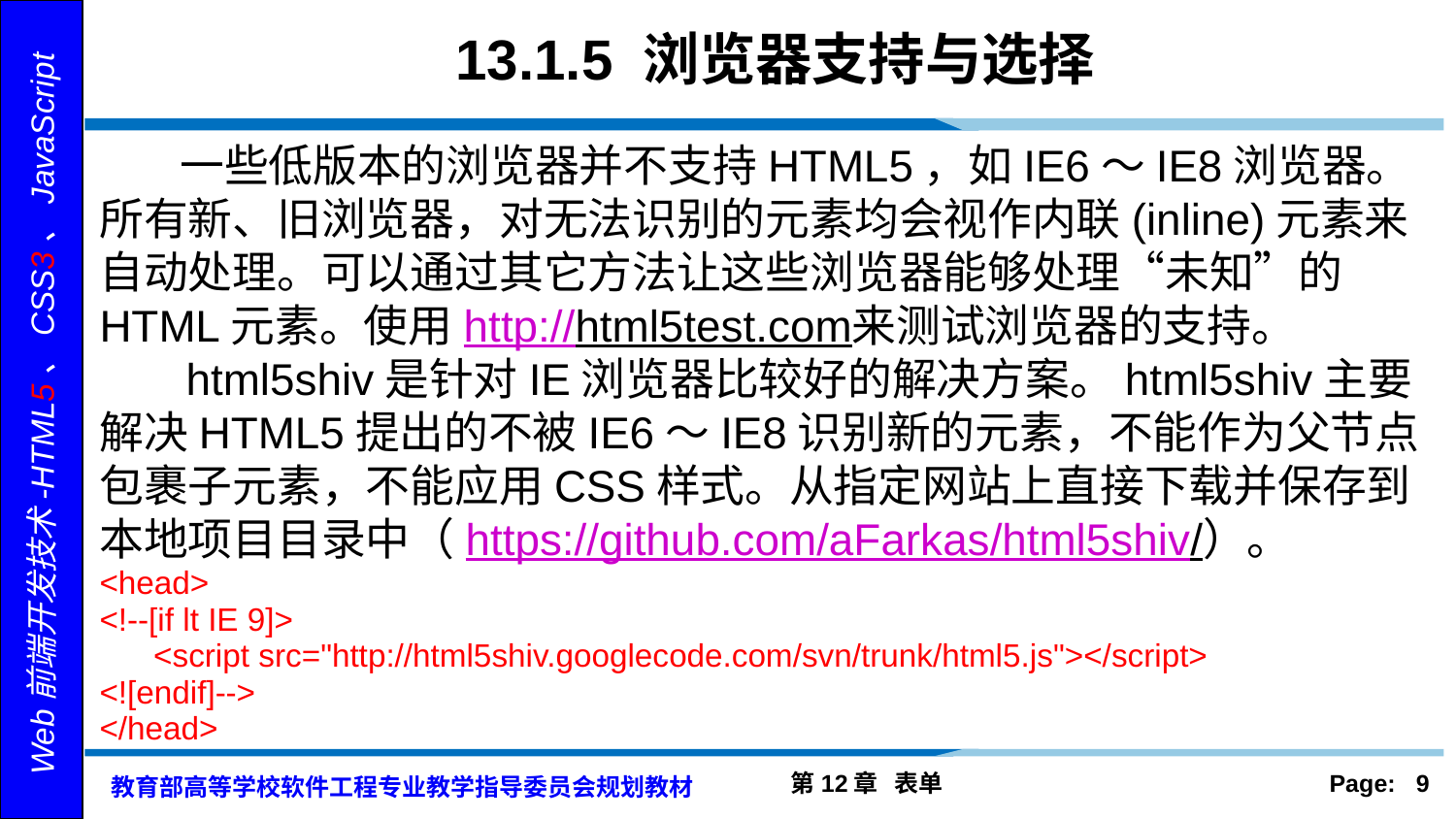

# 13.1.5 浏览器支持与选择
       一些低版本的浏览器并不支持HTML5，如IE6～IE8浏览器。所有新、旧浏览器，对无法识别的元素均会视作内联(inline)元素来自动处理。可以通过其它方法让这些浏览器能够处理“未知”的HTML元素。使用http://html5test.com来测试浏览器的支持。
       html5shiv是针对IE浏览器比较好的解决方案。html5shiv主要解决HTML5提出的不被IE6～IE8识别新的元素，不能作为父节点包裹子元素，不能应用CSS样式。从指定网站上直接下载并保存到本地项目目录中（https://github.com/aFarkas/html5shiv/）。
<head>
<!--[if lt IE 9]>
      <script src="http://html5shiv.googlecode.com/svn/trunk/html5.js"></script>
<![endif]-->
</head>